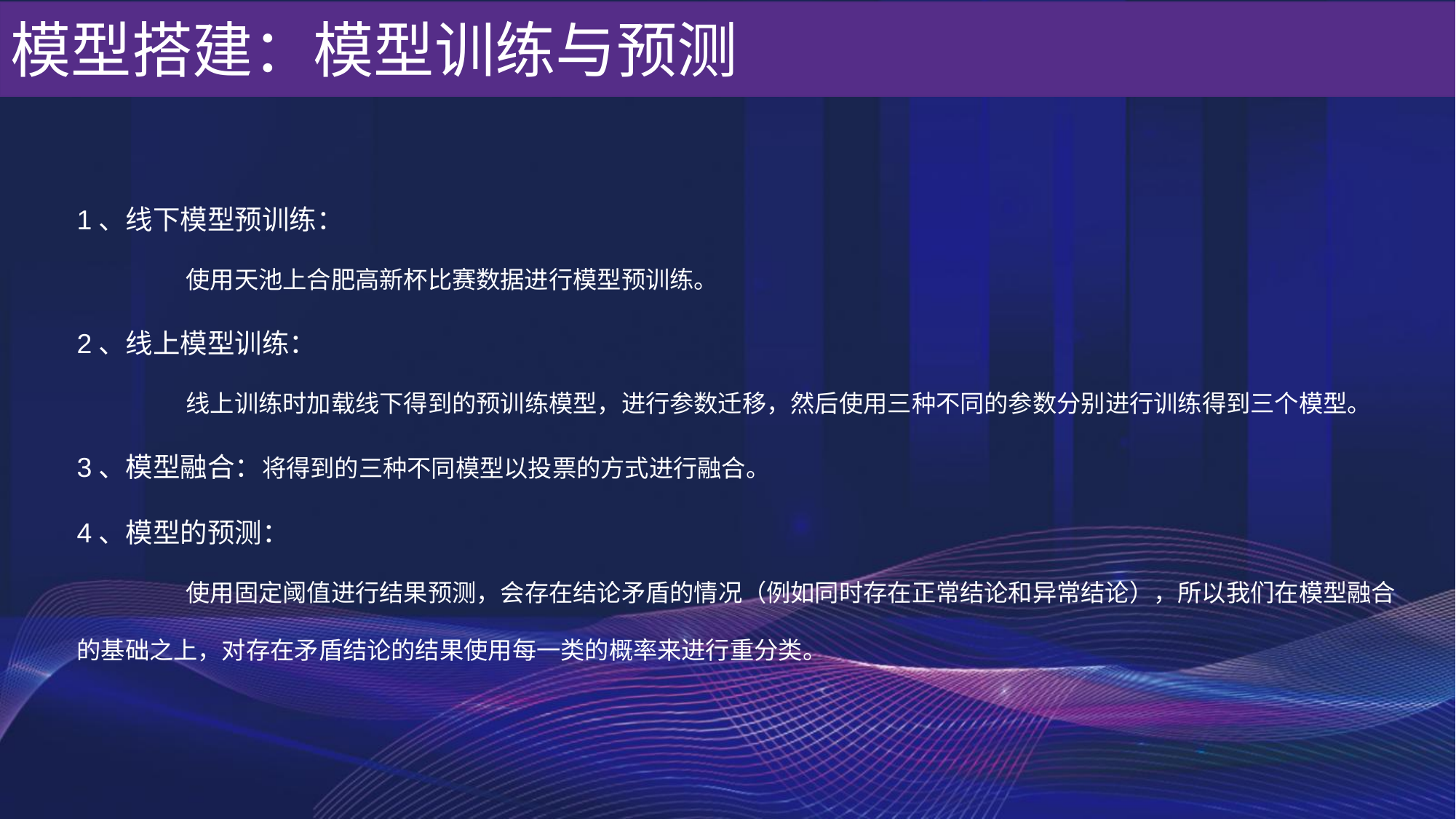

模型搭建：模型训练与预测
1、线下模型预训练：
	使用天池上合肥高新杯比赛数据进行模型预训练。
2、线上模型训练：
	线上训练时加载线下得到的预训练模型，进行参数迁移，然后使用三种不同的参数分别进行训练得到三个模型。
3、模型融合：将得到的三种不同模型以投票的方式进行融合。
4、模型的预测：
	使用固定阈值进行结果预测，会存在结论矛盾的情况（例如同时存在正常结论和异常结论），所以我们在模型融合的基础之上，对存在矛盾结论的结果使用每一类的概率来进行重分类。